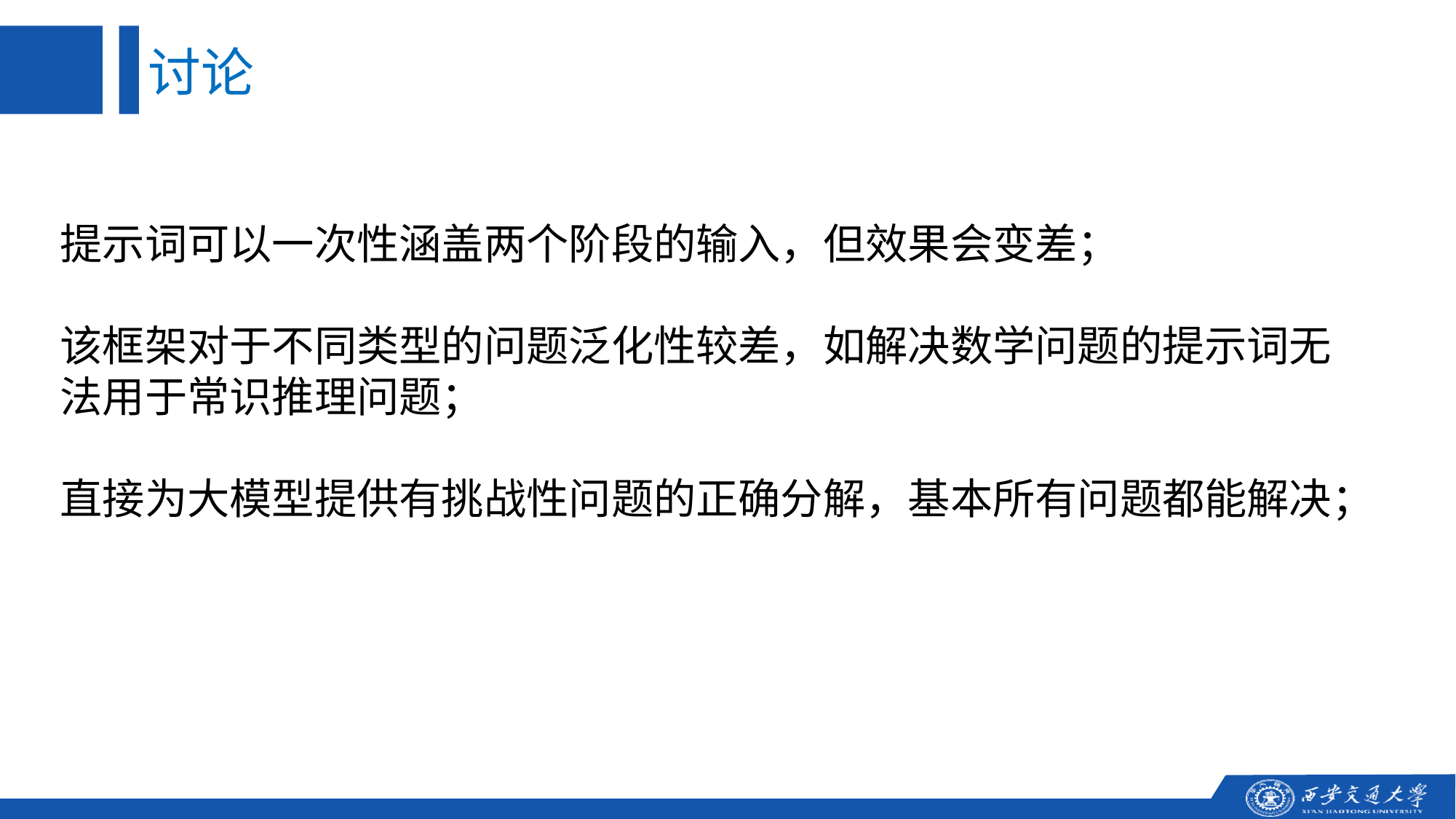

# 讨论
提示词可以一次性涵盖两个阶段的输入，但效果会变差；

该框架对于不同类型的问题泛化性较差，如解决数学问题的提示词无法用于常识推理问题；

直接为大模型提供有挑战性问题的正确分解，基本所有问题都能解决；